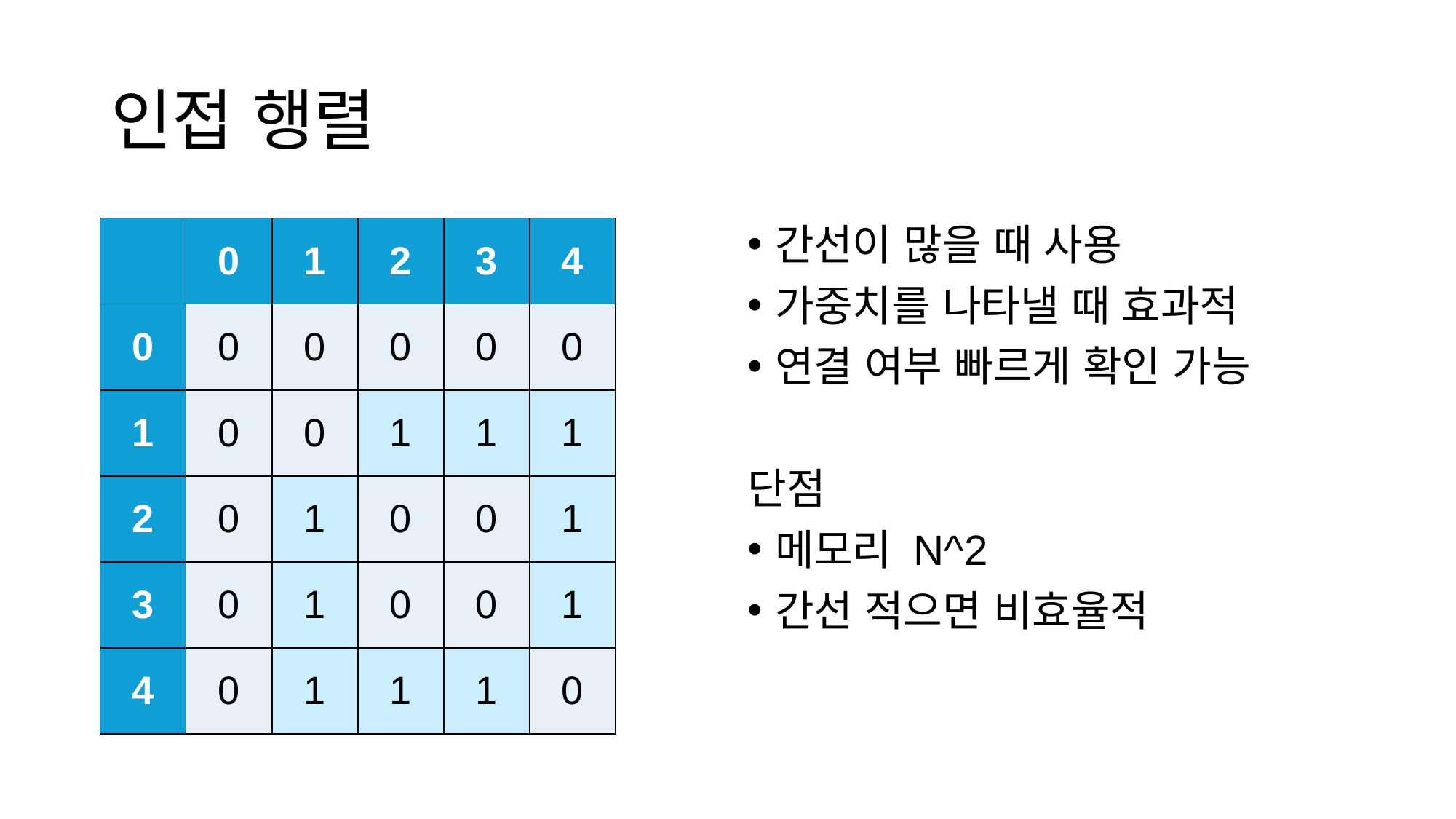

# 인접 행렬
|  | 0 | 1 | 2 | 3 | 4 |
| --- | --- | --- | --- | --- | --- |
| 0 | 0 | 0 | 0 | 0 | 0 |
| 1 | 0 | 0 | 1 | 1 | 1 |
| 2 | 0 | 1 | 0 | 0 | 1 |
| 3 | 0 | 1 | 0 | 0 | 1 |
| 4 | 0 | 1 | 1 | 1 | 0 |
간선이 많을 때 사용
가중치를 나타낼 때 효과적
연결 여부 빠르게 확인 가능

단점
메모리 N^2
간선 적으면 비효율적